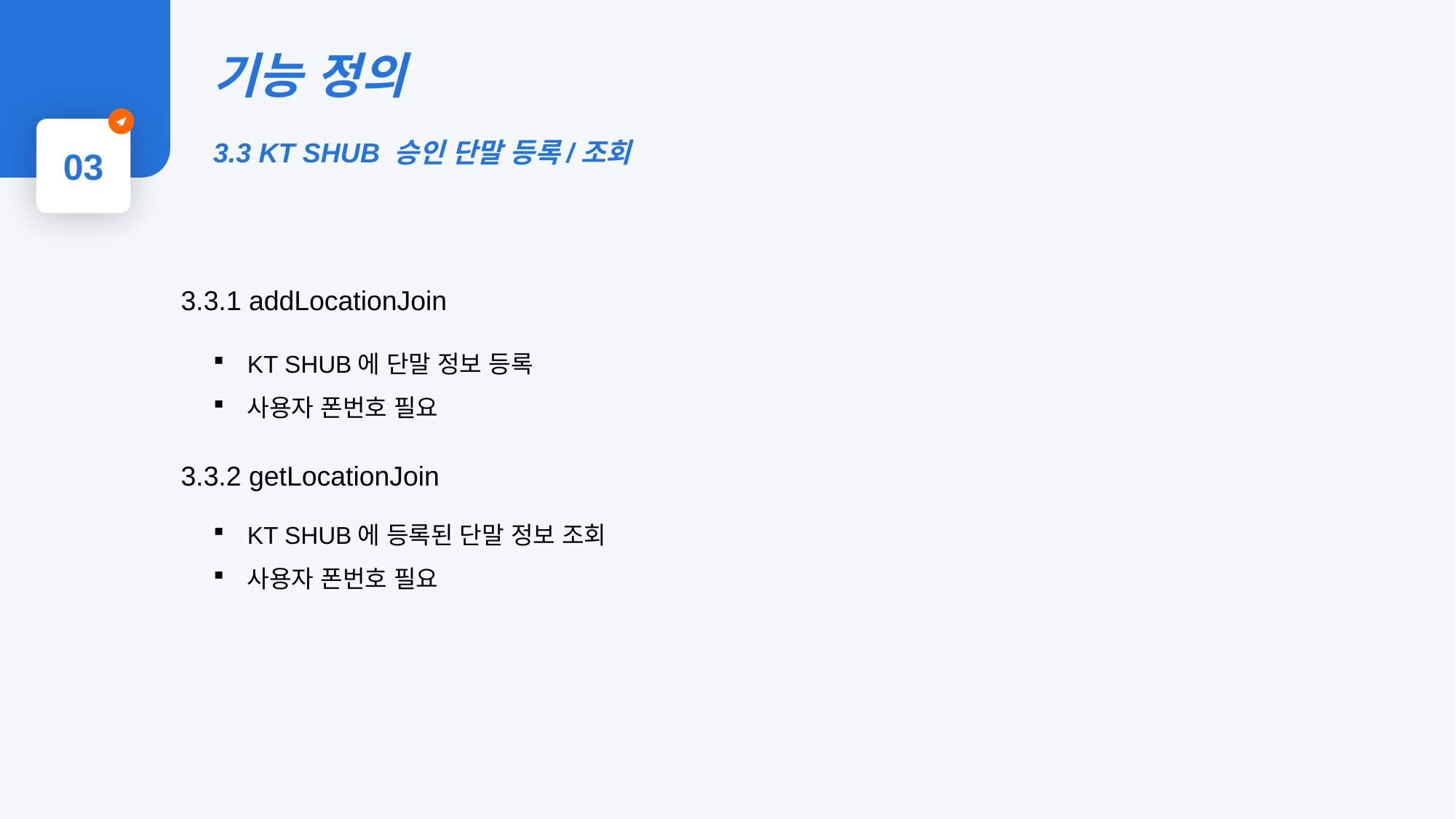

기능 정의
3.3 KT SHUB 승인 단말 등록/조회

03
3.3.1 addLocationJoin
KT SHUB에 단말 정보 등록
사용자 폰번호 필요
3.3.2 getLocationJoin
KT SHUB에 등록된 단말 정보 조회
사용자 폰번호 필요